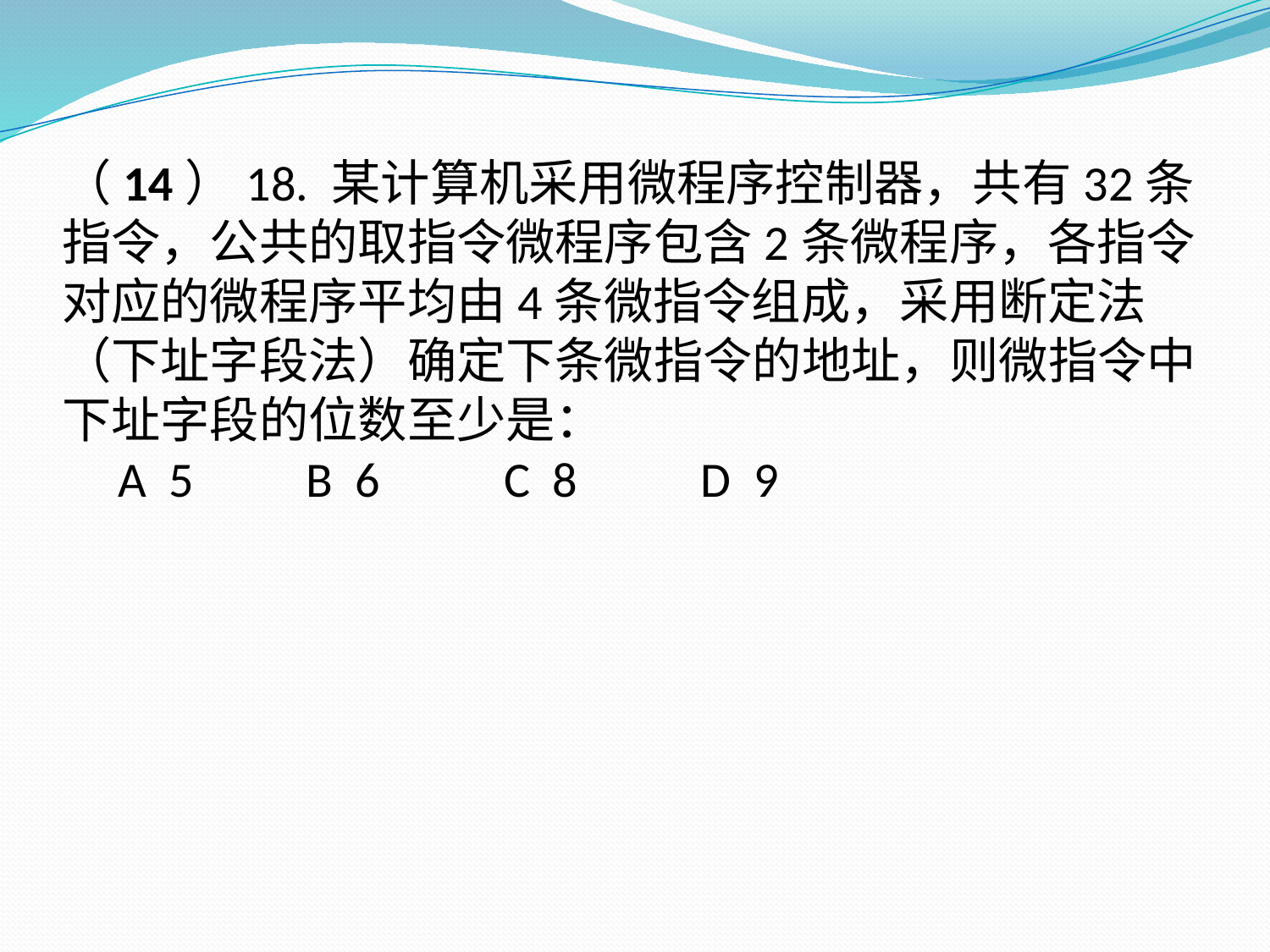

（14）18. 某计算机采用微程序控制器，共有32条指令，公共的取指令微程序包含2条微程序，各指令对应的微程序平均由4条微指令组成，采用断定法（下址字段法）确定下条微指令的地址，则微指令中下址字段的位数至少是：
     A  5          B  6           C  8           D  9